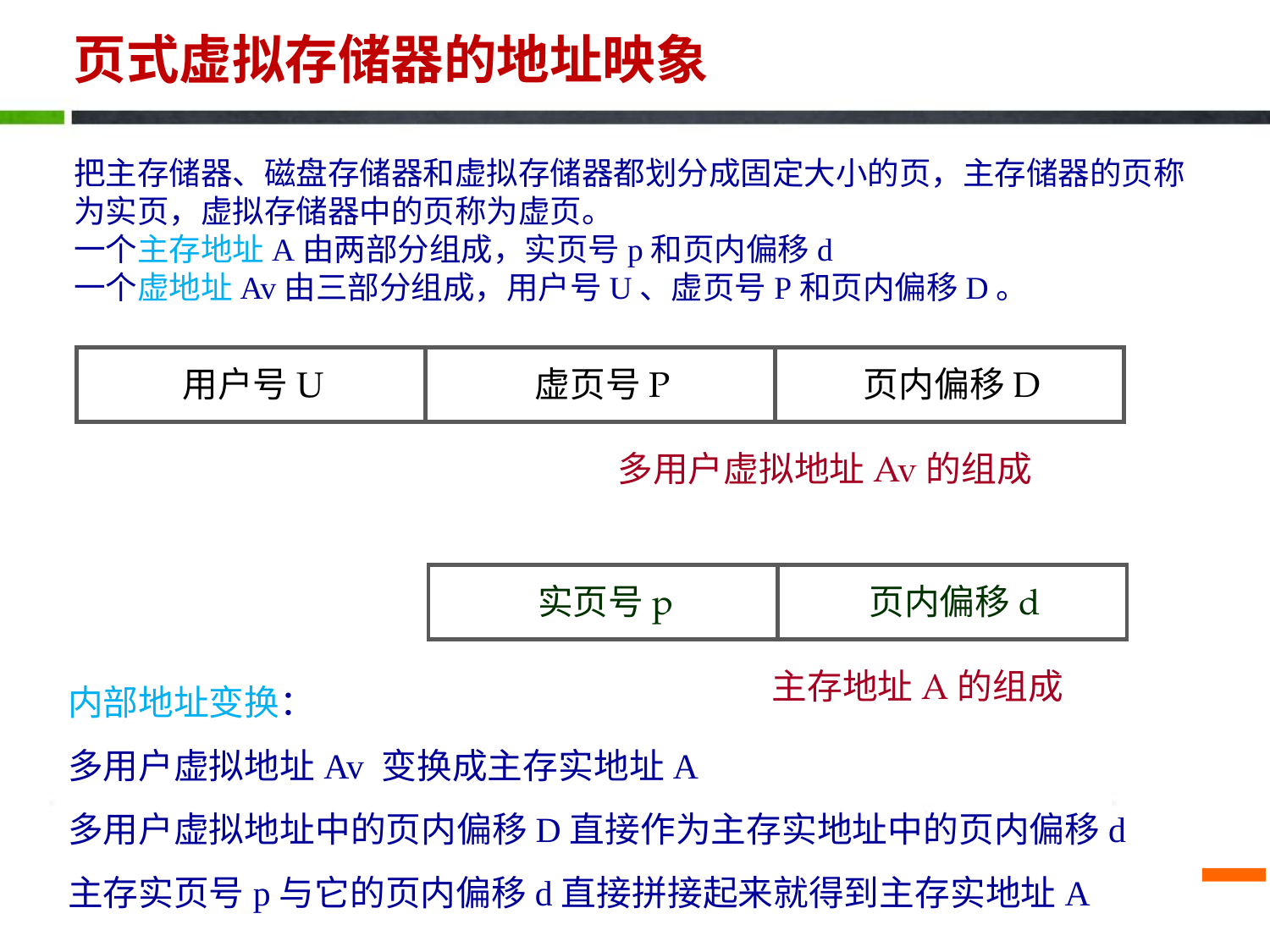

# 页式虚拟存储器的地址映象
把主存储器、磁盘存储器和虚拟存储器都划分成固定大小的页，主存储器的页称为实页，虚拟存储器中的页称为虚页。
一个主存地址A由两部分组成，实页号p和页内偏移d
一个虚地址Av由三部分组成，用户号U、虚页号P和页内偏移D。
用户号U
虚页号P
页内偏移D
多用户虚拟地址Av的组成
实页号p
页内偏移d
主存地址A的组成
内部地址变换：
多用户虚拟地址Av 变换成主存实地址A
多用户虚拟地址中的页内偏移D直接作为主存实地址中的页内偏移d
主存实页号p与它的页内偏移d直接拼接起来就得到主存实地址A